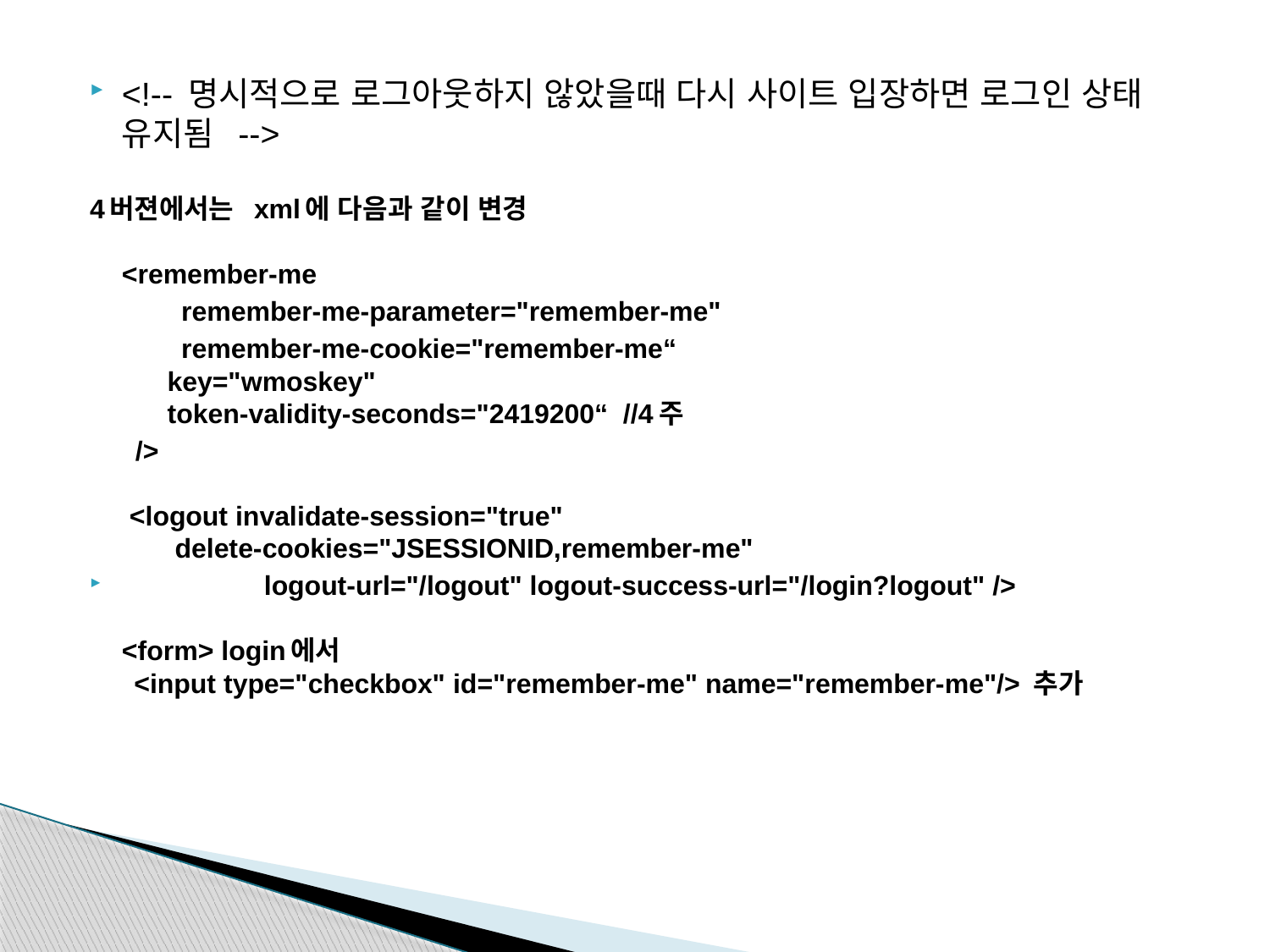

<!-- 명시적으로 로그아웃하지 않았을때 다시 사이트 입장하면 로그인 상태 유지됨  -->

4버젼에서는  xml에 다음과 같이 변경
<remember-me
            remember-me-parameter="remember-me"
            remember-me-cookie="remember-me“
      key="wmoskey"
      token-validity-seconds="2419200“  //4주
      />
 <logout invalidate-session="true"
       delete-cookies="JSESSIONID,remember-me"
	       logout-url="/logout" logout-success-url="/login?logout" />
<form> login에서
 <input type="checkbox" id="remember-me" name="remember-me"/> 추가